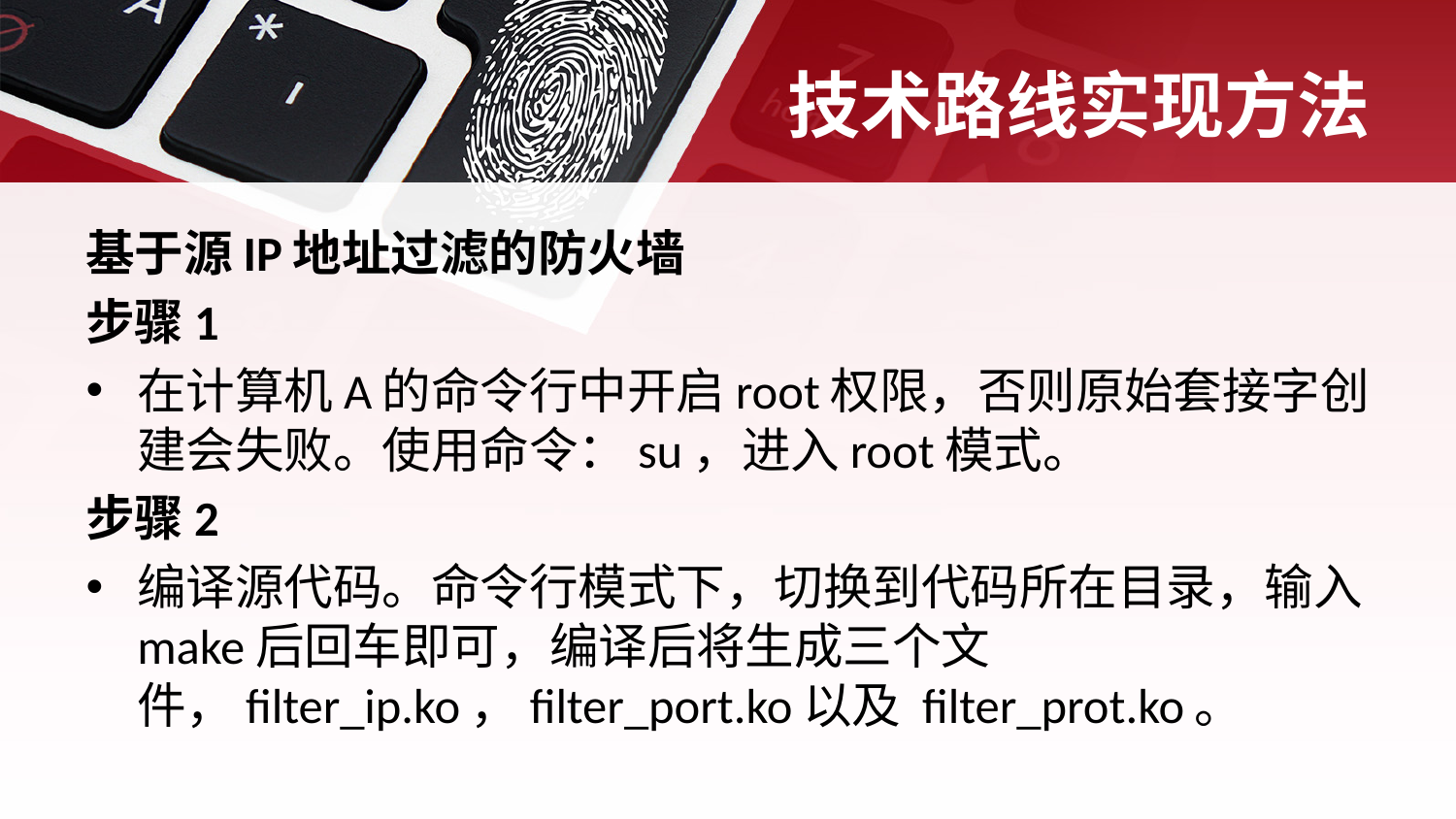

# 技术路线实现方法
基于源IP地址过滤的防火墙
步骤1
在计算机A的命令行中开启root权限，否则原始套接字创建会失败。使用命令：su，进入root模式。
步骤2
编译源代码。命令行模式下，切换到代码所在目录，输入make后回车即可，编译后将生成三个文件，filter_ip.ko，filter_port.ko以及 filter_prot.ko。